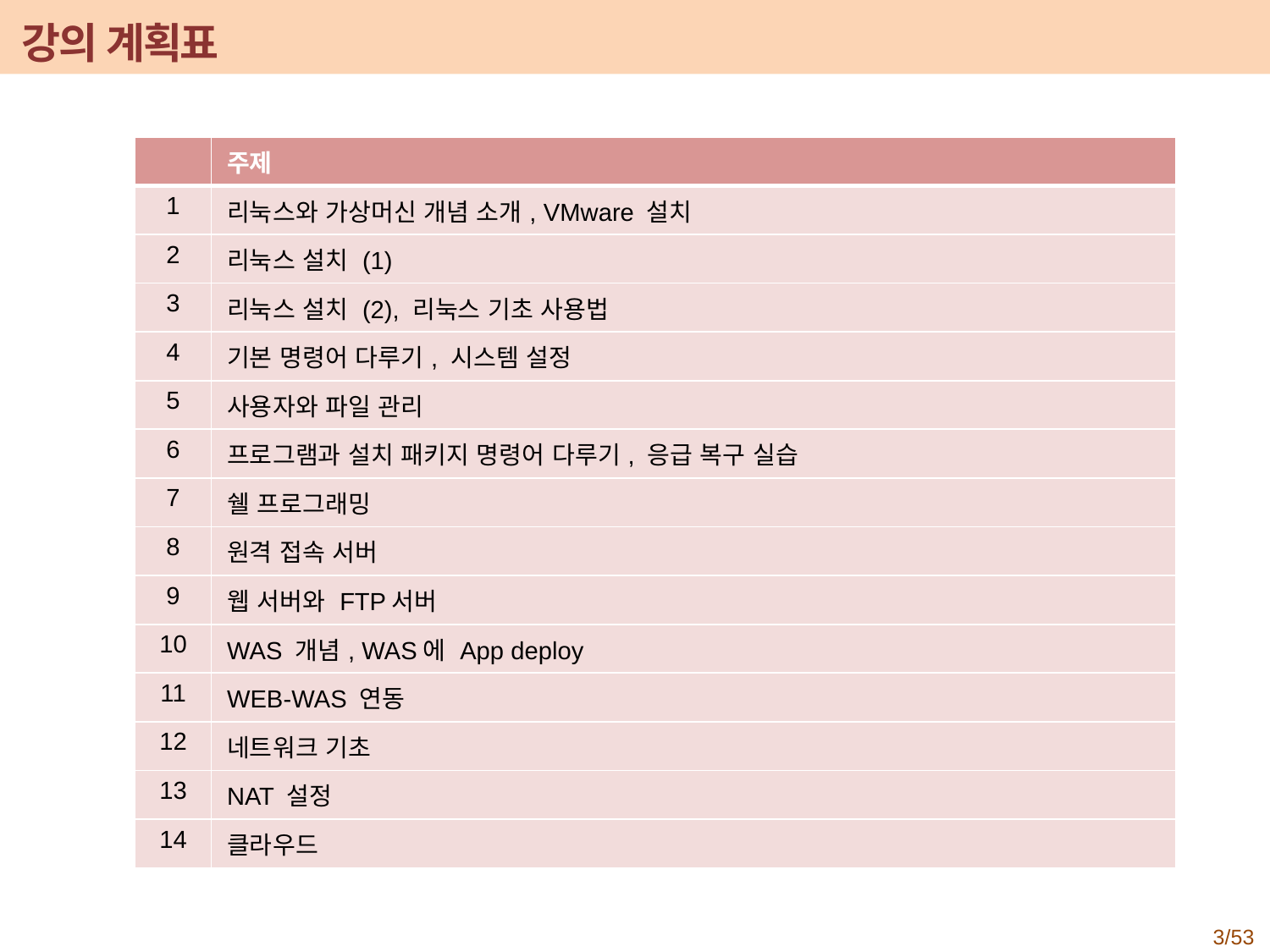

# 강의 계획표
|  | 주제 |
| --- | --- |
| 1 | 리눅스와 가상머신 개념 소개, VMware 설치 |
| 2 | 리눅스 설치 (1) |
| 3 | 리눅스 설치 (2), 리눅스 기초 사용법 |
| 4 | 기본 명령어 다루기, 시스템 설정 |
| 5 | 사용자와 파일 관리 |
| 6 | 프로그램과 설치 패키지 명령어 다루기, 응급 복구 실습 |
| 7 | 쉘 프로그래밍 |
| 8 | 원격 접속 서버 |
| 9 | 웹 서버와 FTP서버 |
| 10 | WAS 개념, WAS에 App deploy |
| 11 | WEB-WAS 연동 |
| 12 | 네트워크 기초 |
| 13 | NAT 설정 |
| 14 | 클라우드 |